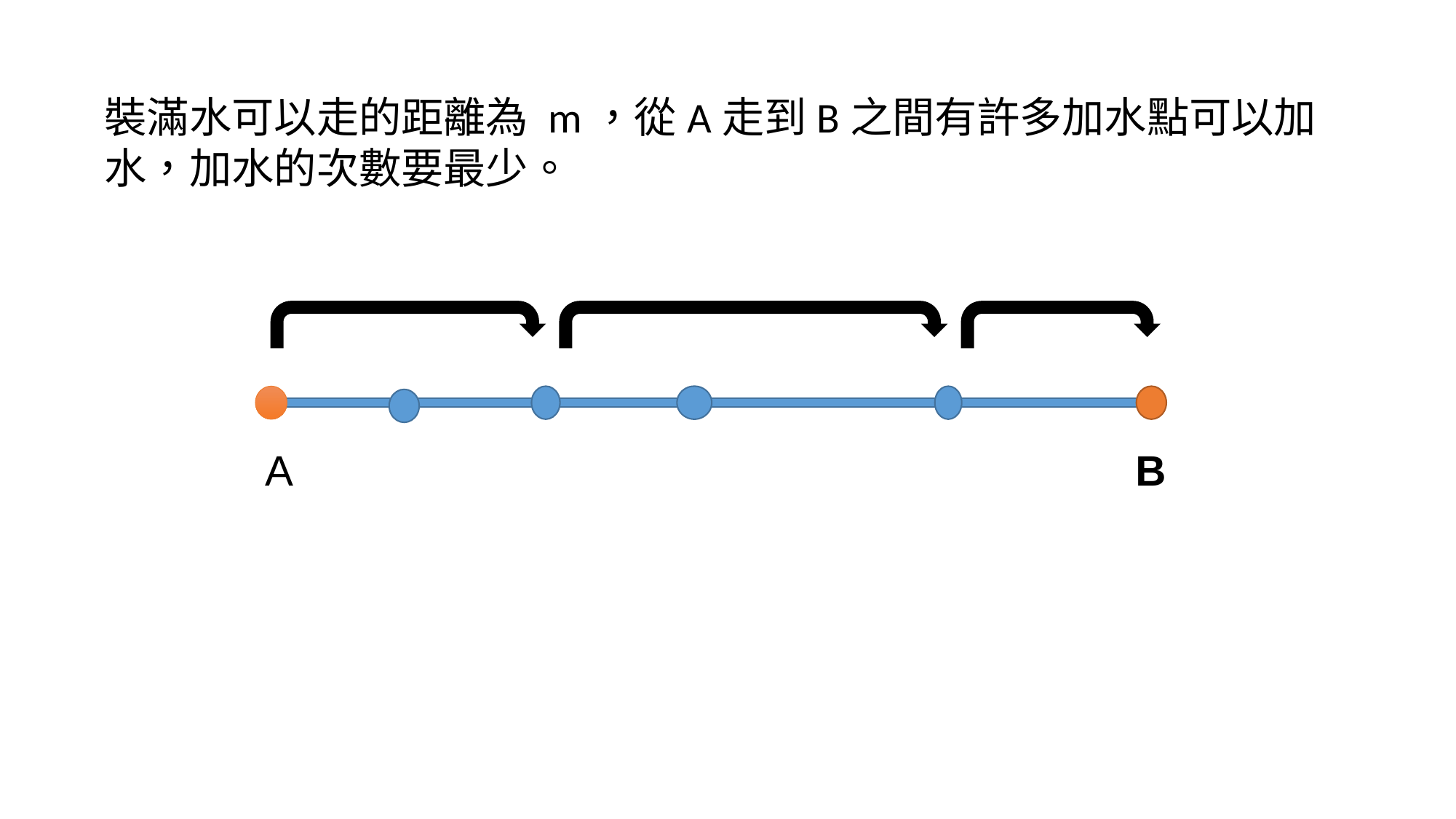

裝滿水可以走的距離為 m，從A走到B之間有許多加水點可以加水，加水的次數要最少。

A
B